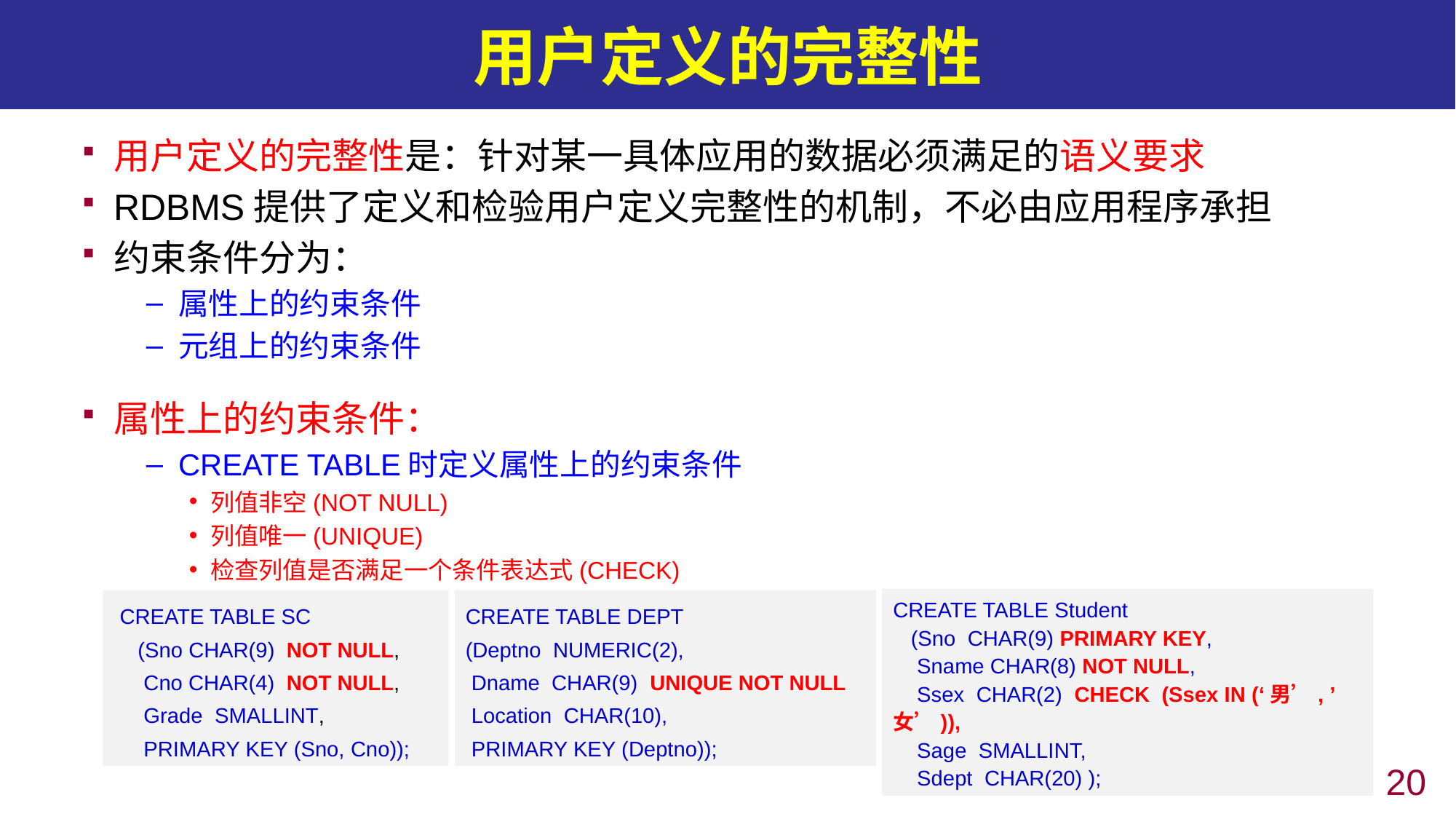

# 用户定义的完整性
用户定义的完整性是：针对某一具体应用的数据必须满足的语义要求
RDBMS提供了定义和检验用户定义完整性的机制，不必由应用程序承担
约束条件分为：
属性上的约束条件
元组上的约束条件

属性上的约束条件：
CREATE TABLE时定义属性上的约束条件
列值非空(NOT NULL)
列值唯一(UNIQUE)
检查列值是否满足一个条件表达式(CHECK)
CREATE TABLE Student
   (Sno  CHAR(9) PRIMARY KEY,
    Sname CHAR(8) NOT NULL,
    Ssex  CHAR(2)  CHECK  (Ssex IN (‘男’, ’女’)),
    Sage  SMALLINT,
    Sdept  CHAR(20) );
 CREATE TABLE SC
    (Sno CHAR(9)  NOT NULL,
     Cno CHAR(4)  NOT NULL,
     Grade  SMALLINT,
     PRIMARY KEY (Sno, Cno));
CREATE TABLE DEPT
(Deptno  NUMERIC(2),
 Dname  CHAR(9)  UNIQUE NOT NULL
 Location  CHAR(10),
 PRIMARY KEY (Deptno));
20